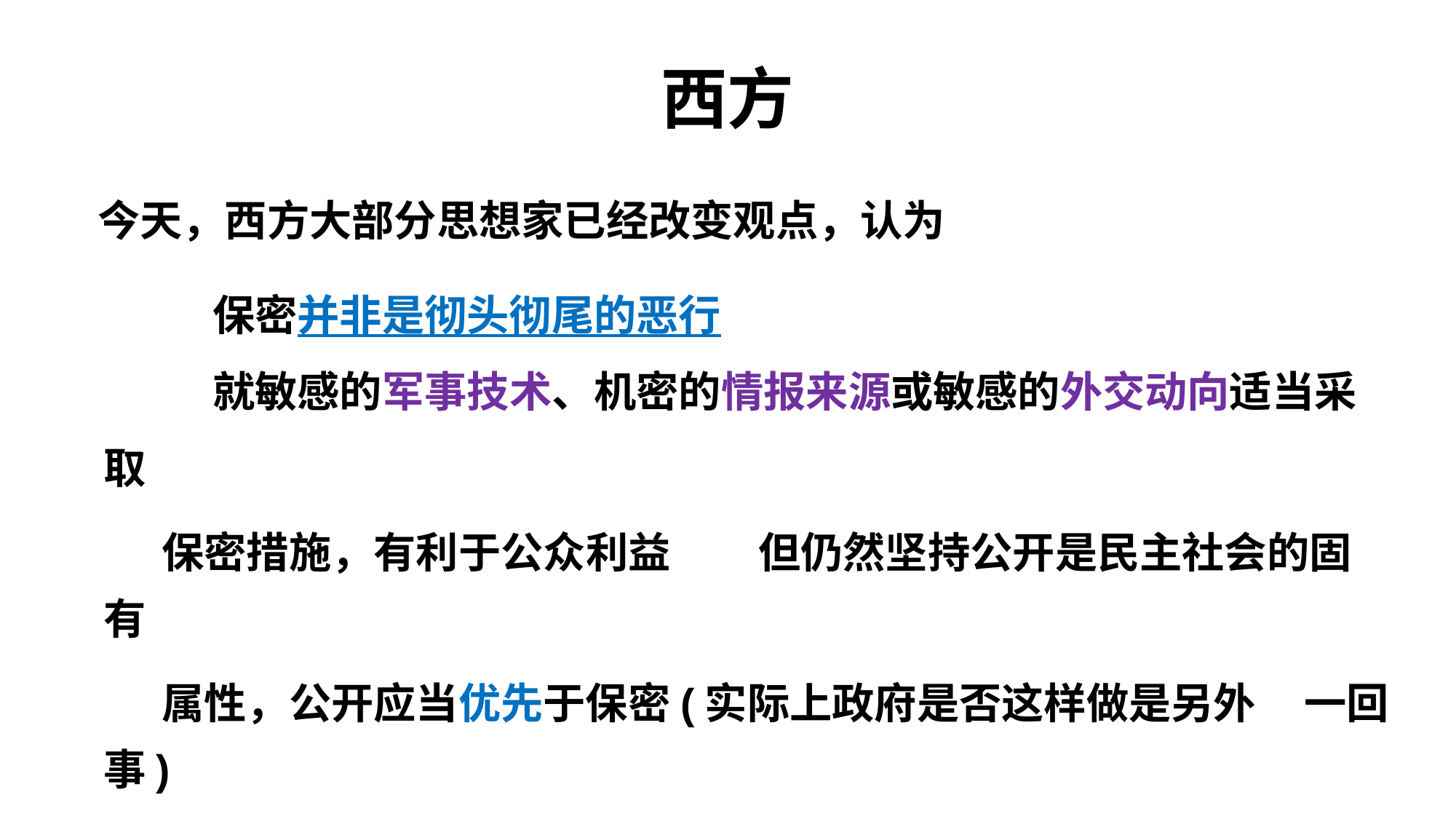

# 西方
    今天，西方大部分思想家已经改变观点，认为
	保密并非是彻头彻尾的恶行
	就敏感的军事技术、机密的情报来源或敏感的外交动向适当采取
     保密措施，有利于公众利益	但仍然坚持公开是民主社会的固有
     属性，公开应当优先于保密(实际上政府是否这样做是另外	一回事)
	公开和保密有主次之分，不宜等而视之